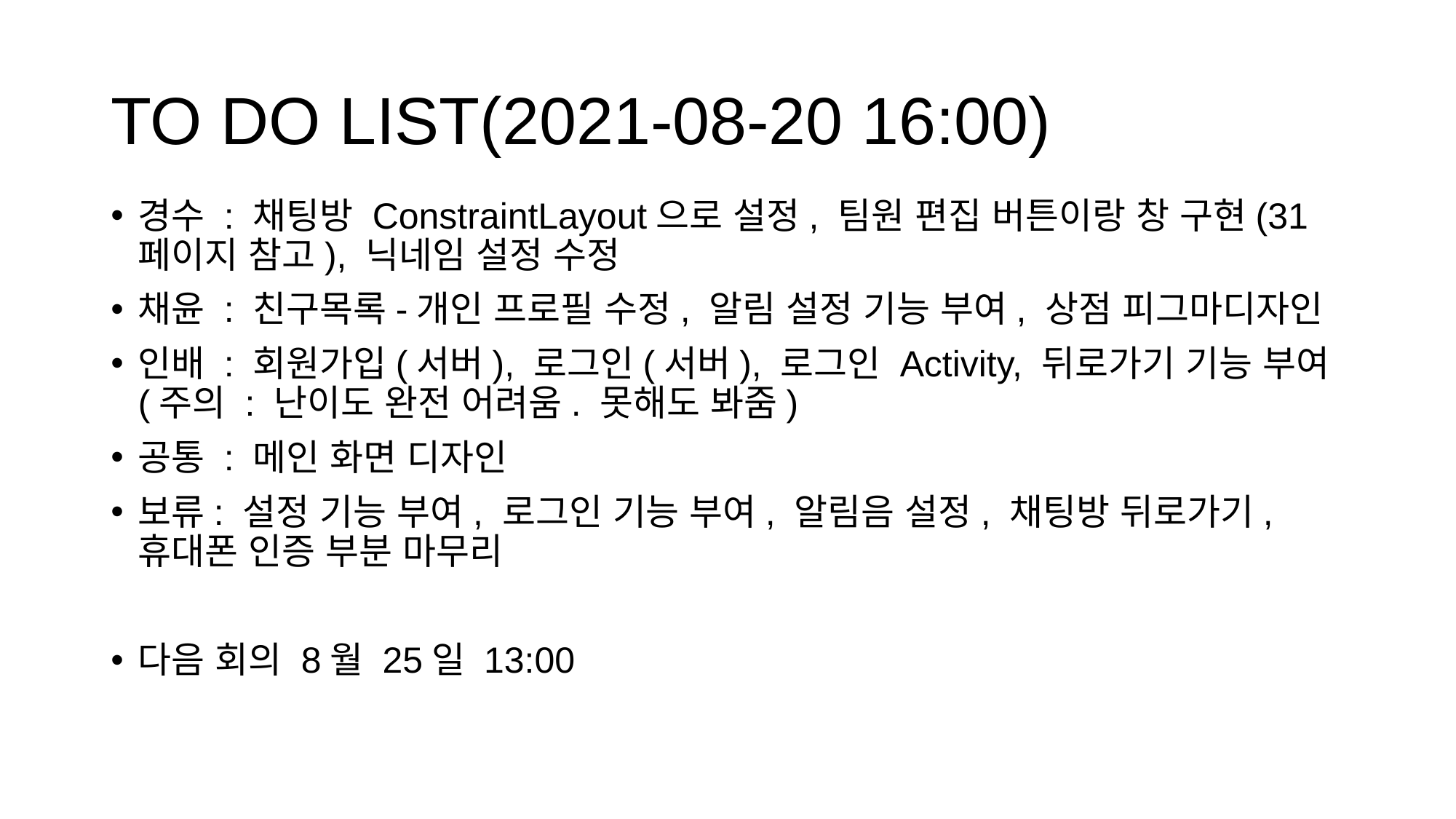

# TO DO LIST(2021-08-20 16:00)
경수 : 채팅방 ConstraintLayout으로 설정, 팀원 편집 버튼이랑 창 구현(31페이지 참고), 닉네임 설정 수정
채윤 : 친구목록-개인 프로필 수정, 알림 설정 기능 부여, 상점 피그마디자인
인배 : 회원가입(서버), 로그인(서버), 로그인 Activity, 뒤로가기 기능 부여(주의 : 난이도 완전 어려움. 못해도 봐줌)
공통 : 메인 화면 디자인
보류: 설정 기능 부여, 로그인 기능 부여, 알림음 설정, 채팅방 뒤로가기, 휴대폰 인증 부분 마무리

다음 회의 8월 25일 13:00